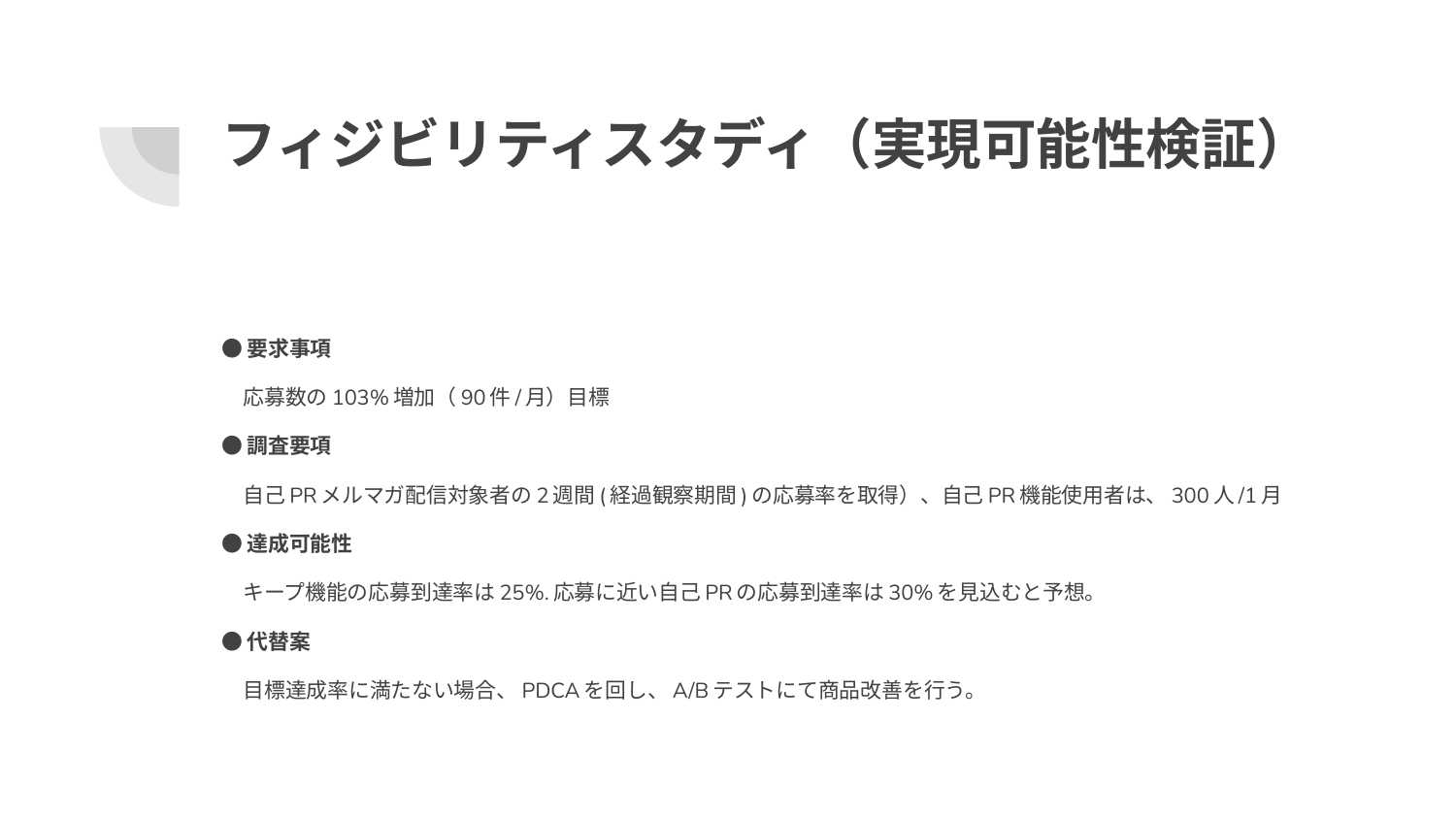

# フィジビリティスタディ（実現可能性検証）
●要求事項
　応募数の103%増加（90件/月）目標
●調査要項
　自己PRメルマガ配信対象者の2週間(経過観察期間)の応募率を取得）、自己PR機能使用者は、300人/1月
●達成可能性
　キープ機能の応募到達率は25%.応募に近い自己PRの応募到達率は30%を見込むと予想。
●代替案
　目標達成率に満たない場合、PDCAを回し、A/Bテストにて商品改善を行う。